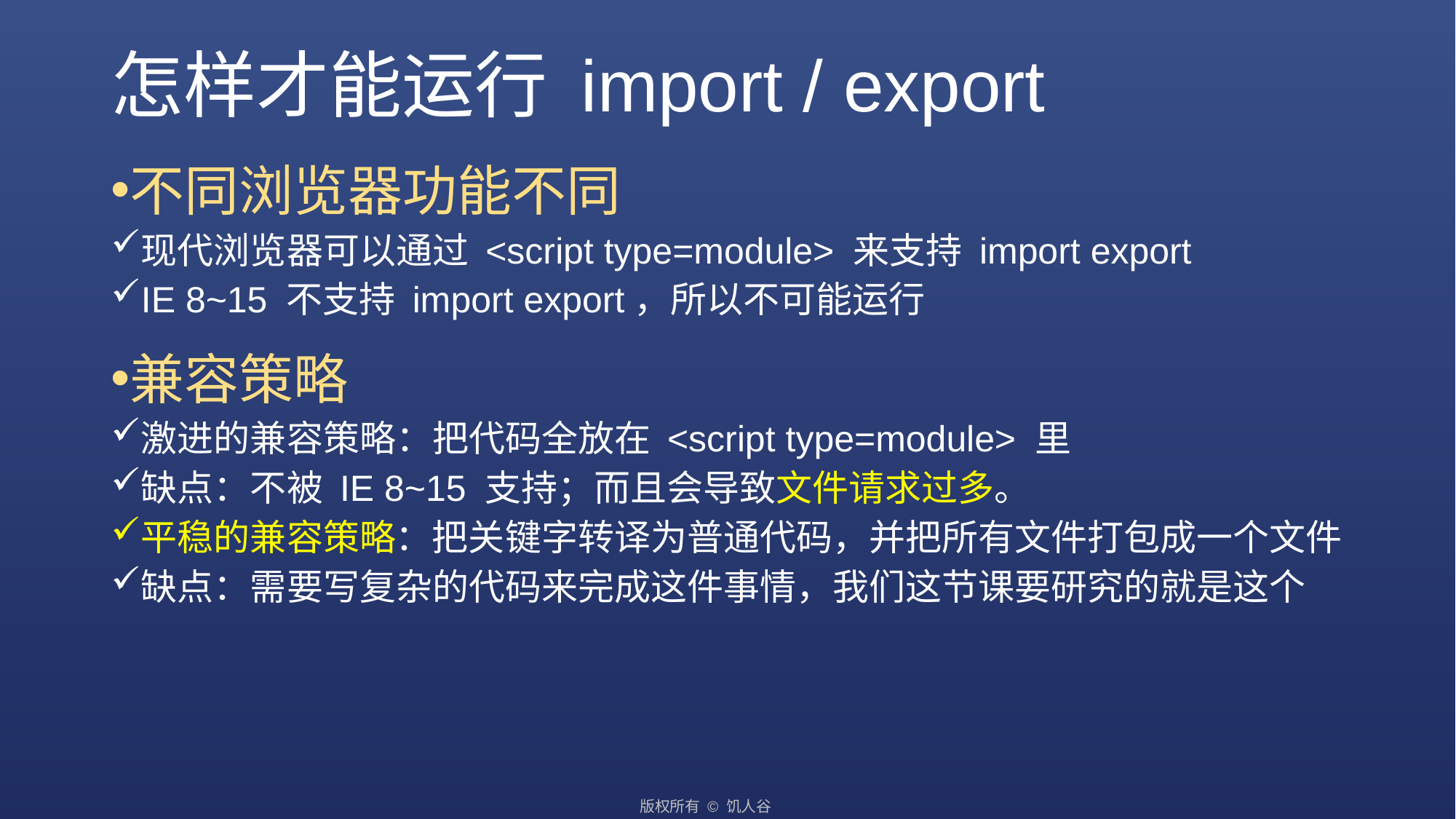

# 怎样才能运行 import / export
不同浏览器功能不同
现代浏览器可以通过 <script type=module> 来支持 import export
IE 8~15 不支持 import export，所以不可能运行
兼容策略
激进的兼容策略：把代码全放在 <script type=module> 里
缺点：不被 IE 8~15 支持；而且会导致文件请求过多。
平稳的兼容策略：把关键字转译为普通代码，并把所有文件打包成一个文件
缺点：需要写复杂的代码来完成这件事情，我们这节课要研究的就是这个